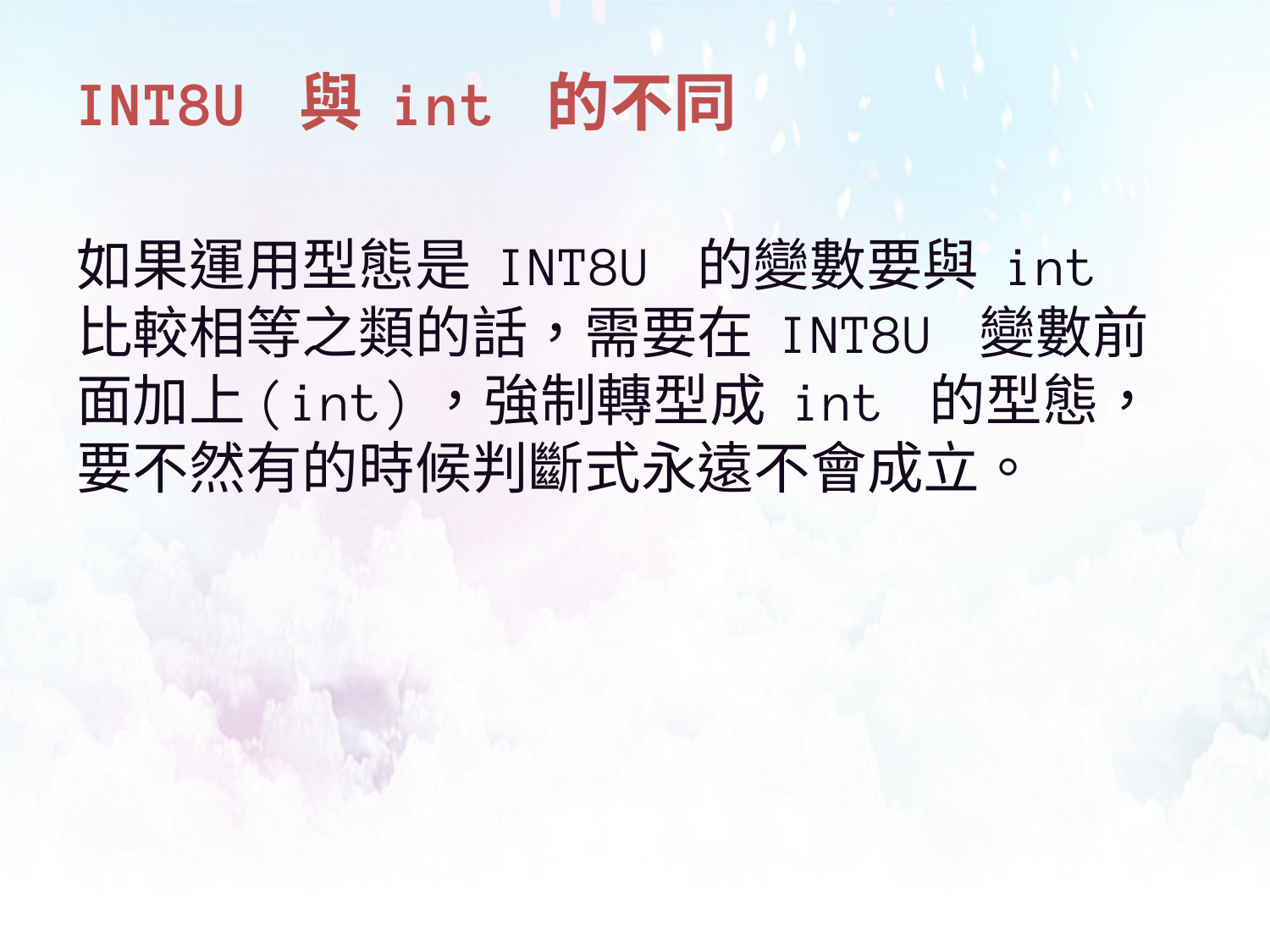

INT8U 與 int 的不同

如果運用型態是 INT8U 的變數要與 int 比較相等之類的話，需要在 INT8U 變數前面加上(int)，強制轉型成 int 的型態，
要不然有的時候判斷式永遠不會成立。